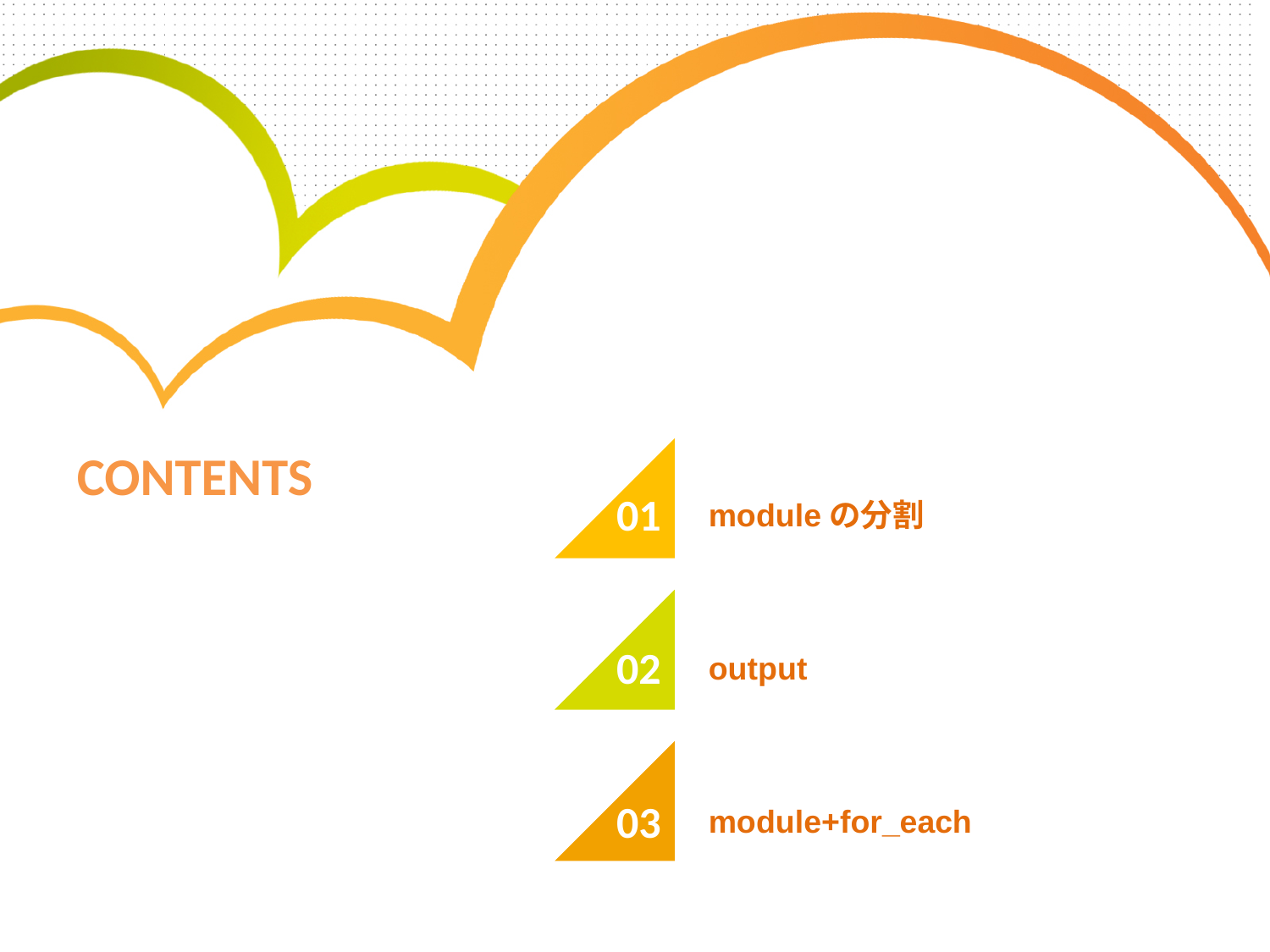

CONTENTS

01
moduleの分割

02
output

03
module+for_each